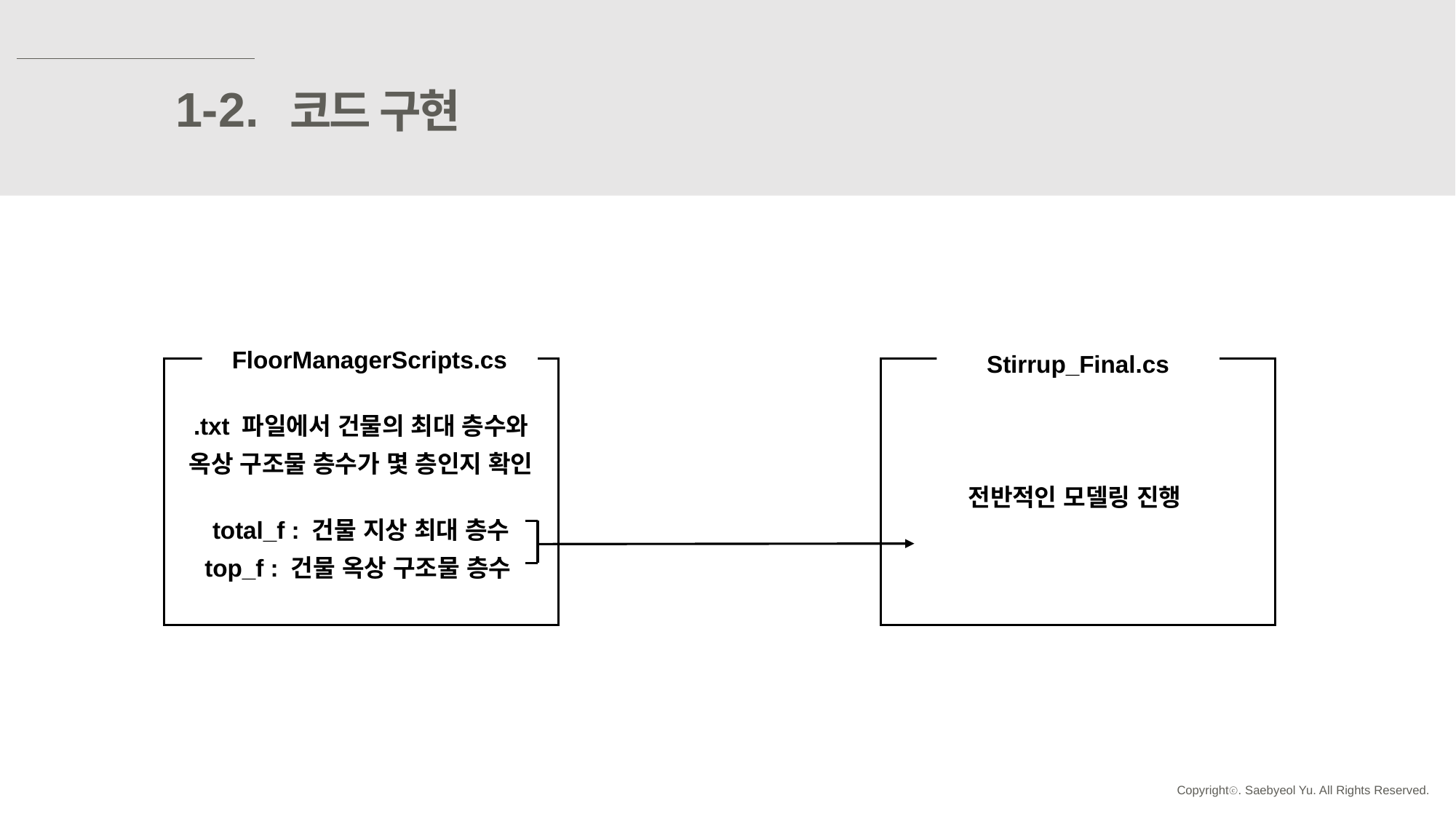

1-2.
코드 구현
FloorManagerScripts.cs
.txt 파일에서 건물의 최대 층수와 옥상 구조물 층수가 몇 층인지 확인
total_f : 건물 지상 최대 층수
top_f : 건물 옥상 구조물 층수

Stirrup_Final.cs

전반적인 모델링 진행